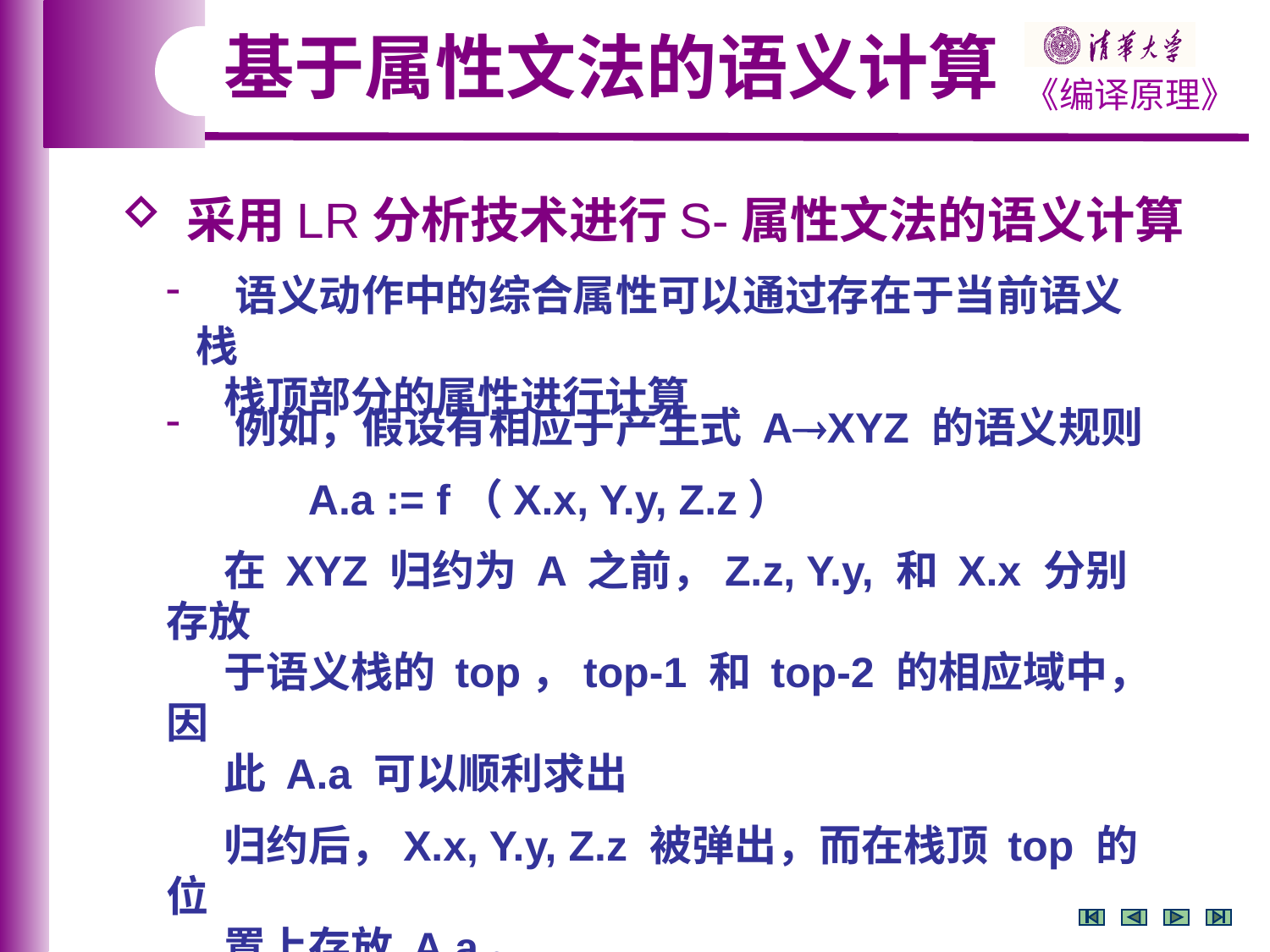

基于属性文法的语义计算
 采用LR分析技术进行S-属性文法的语义计算
   语义动作中的综合属性可以通过存在于当前语义栈
     栈顶部分的属性进行计算
   例如，假设有相应于产生式 A→XYZ 的语义规则

            A.a := f（X.x, Y.y, Z.z）

     在 XYZ 归约为 A 之前，Z.z, Y.y, 和 X.x 分别存放
     于语义栈的 top，top-1 和 top-2 的相应域中，因
     此 A.a 可以顺利求出

     归约后，X.x, Y.y, Z.z 被弹出，而在栈顶 top 的位
     置上存放 A.a。